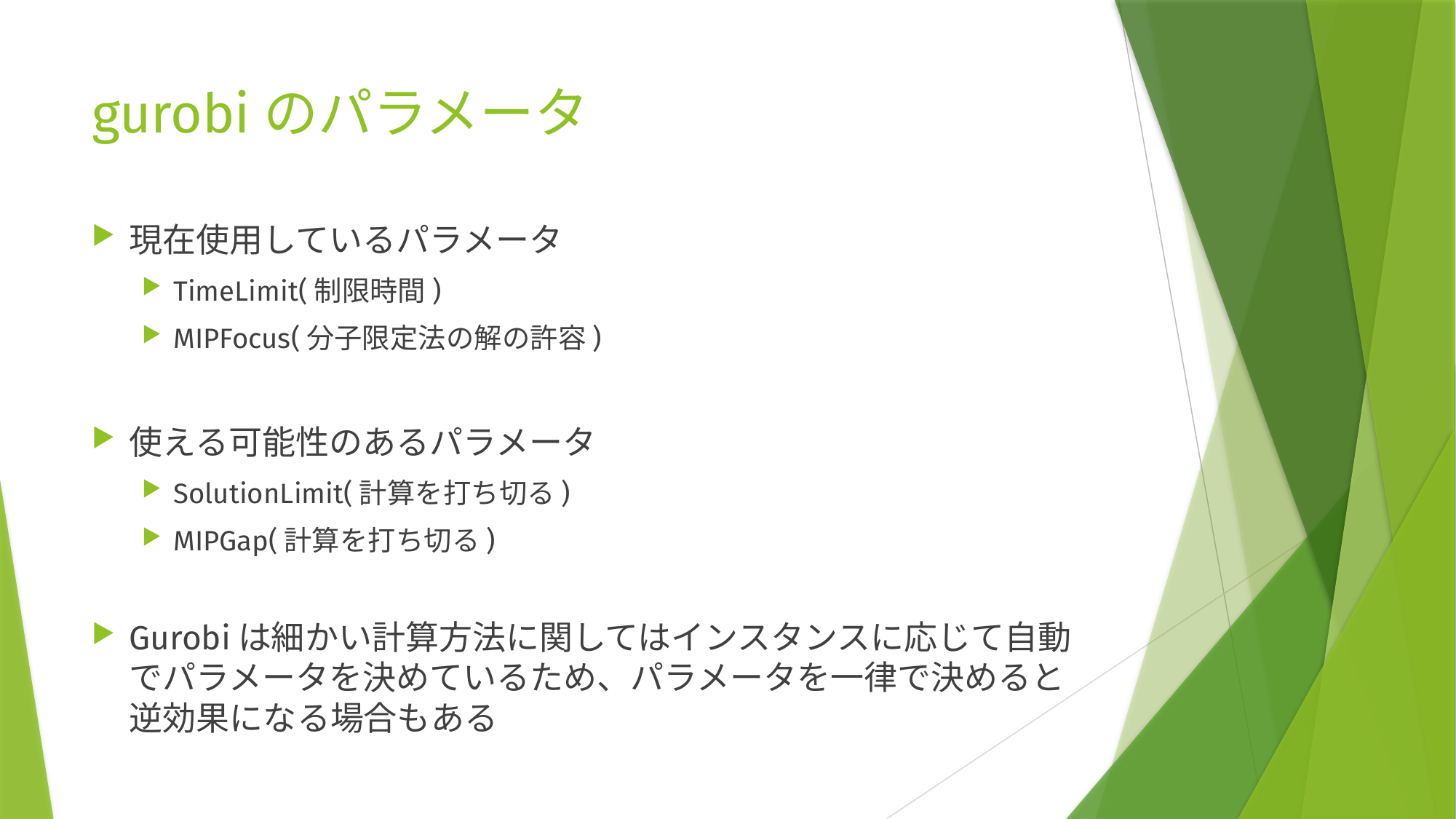

# gurobiのパラメータ
現在使用しているパラメータ
TimeLimit(制限時間)
MIPFocus(分子限定法の解の許容)

使える可能性のあるパラメータ
SolutionLimit(計算を打ち切る)
MIPGap(計算を打ち切る)

Gurobiは細かい計算方法に関してはインスタンスに応じて自動でパラメータを決めているため、パラメータを一律で決めると逆効果になる場合もある